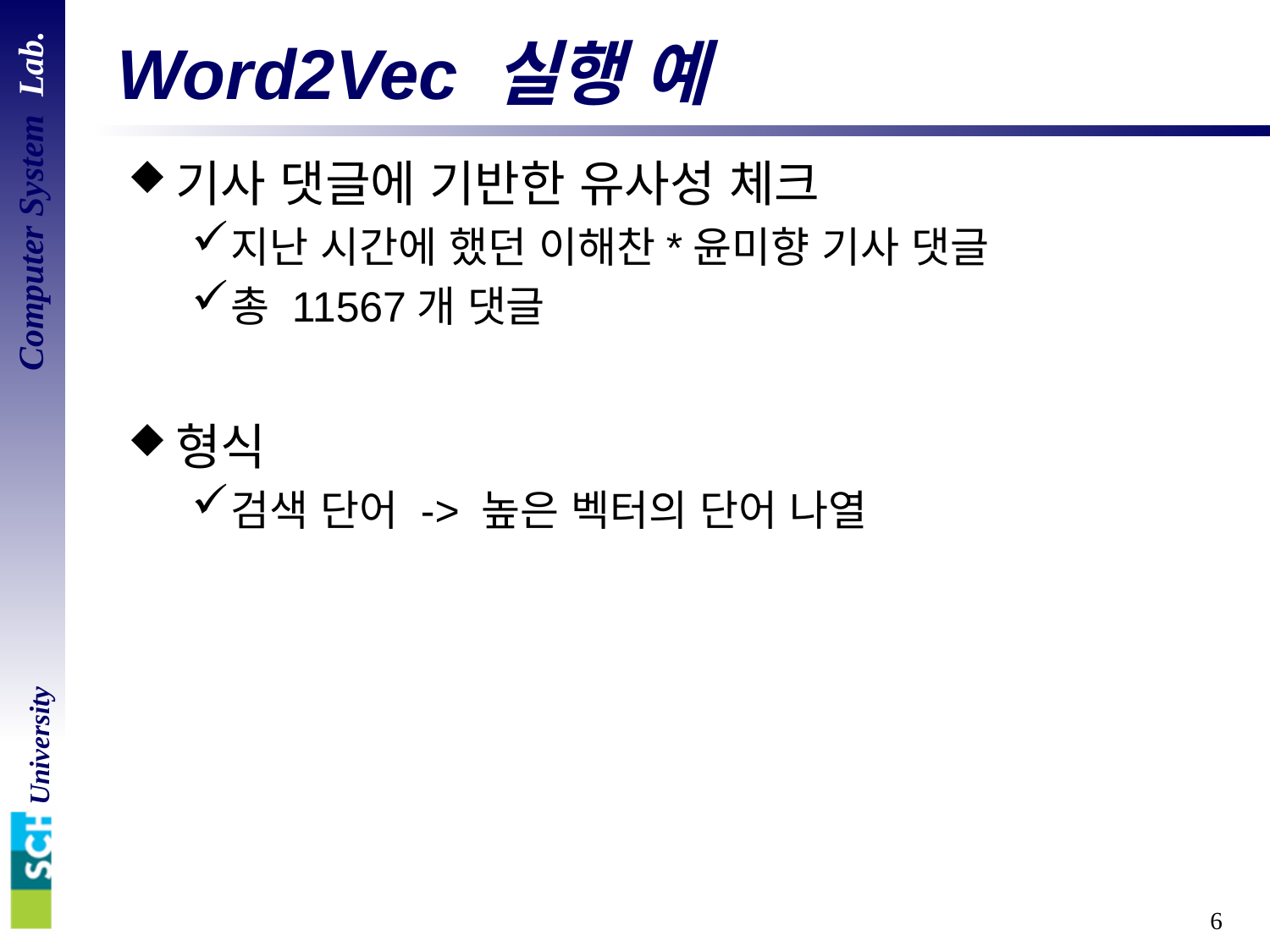

# Word2Vec 실행 예
기사 댓글에 기반한 유사성 체크
지난 시간에 했던 이해찬*윤미향 기사 댓글
총 11567개 댓글

형식
검색 단어 -> 높은 벡터의 단어 나열